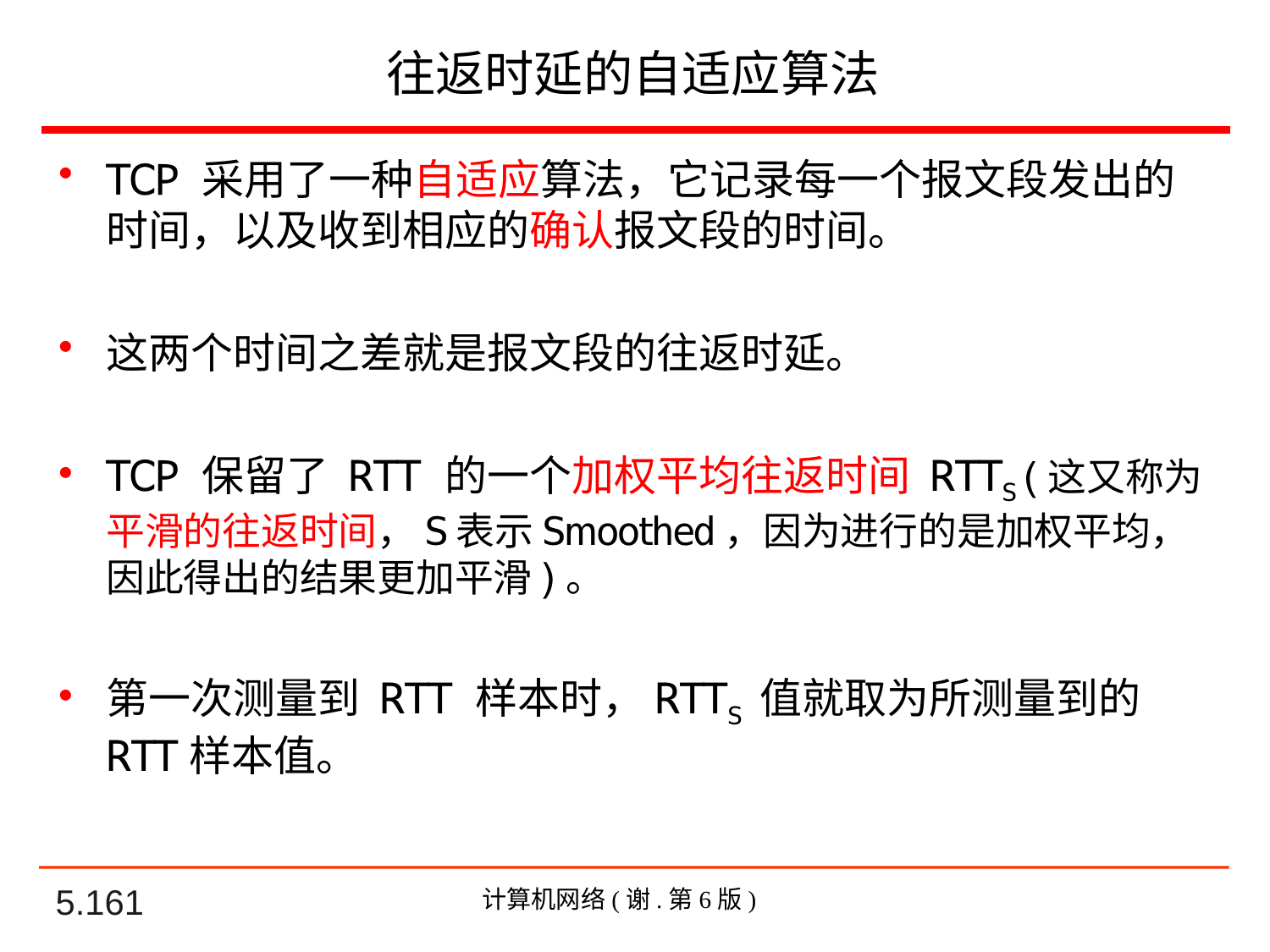

# 往返时延的自适应算法
TCP 采用了一种自适应算法，它记录每一个报文段发出的时间，以及收到相应的确认报文段的时间。

这两个时间之差就是报文段的往返时延。

TCP 保留了 RTT 的一个加权平均往返时间 RTTS (这又称为平滑的往返时间，S表示Smoothed，因为进行的是加权平均，因此得出的结果更加平滑)。

第一次测量到 RTT 样本时，RTTS 值就取为所测量到的 RTT样本值。